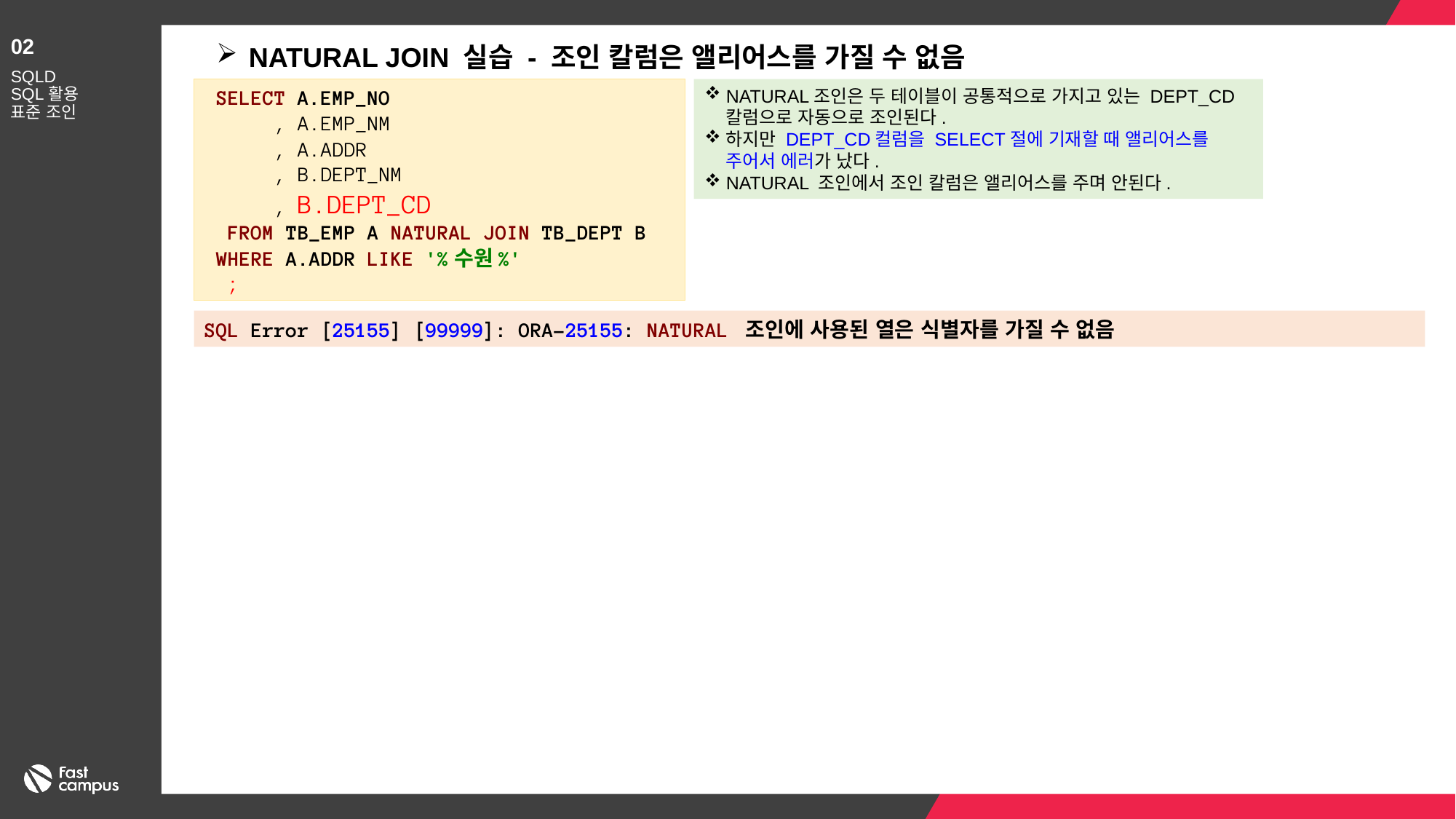

02
NATURAL JOIN 실습 - 조인 칼럼은 앨리어스를 가질 수 없음
SQLD
SQL활용
표준 조인
 SELECT A.EMP_NO
      , A.EMP_NM
      , A.ADDR
      , B.DEPT_NM
      , B.DEPT_CD
  FROM TB_EMP A NATURAL JOIN TB_DEPT B
 WHERE A.ADDR LIKE '%수원%'
  ;
NATURAL조인은 두 테이블이 공통적으로 가지고 있는 DEPT_CD 칼럼으로 자동으로 조인된다.
하지만 DEPT_CD컬럼을 SELECT절에 기재할 때 앨리어스를 주어서 에러가 났다.
NATURAL 조인에서 조인 칼럼은 앨리어스를 주며 안된다.
SQL Error [25155] [99999]: ORA-25155: NATURAL 조인에 사용된 열은 식별자를 가질 수 없음